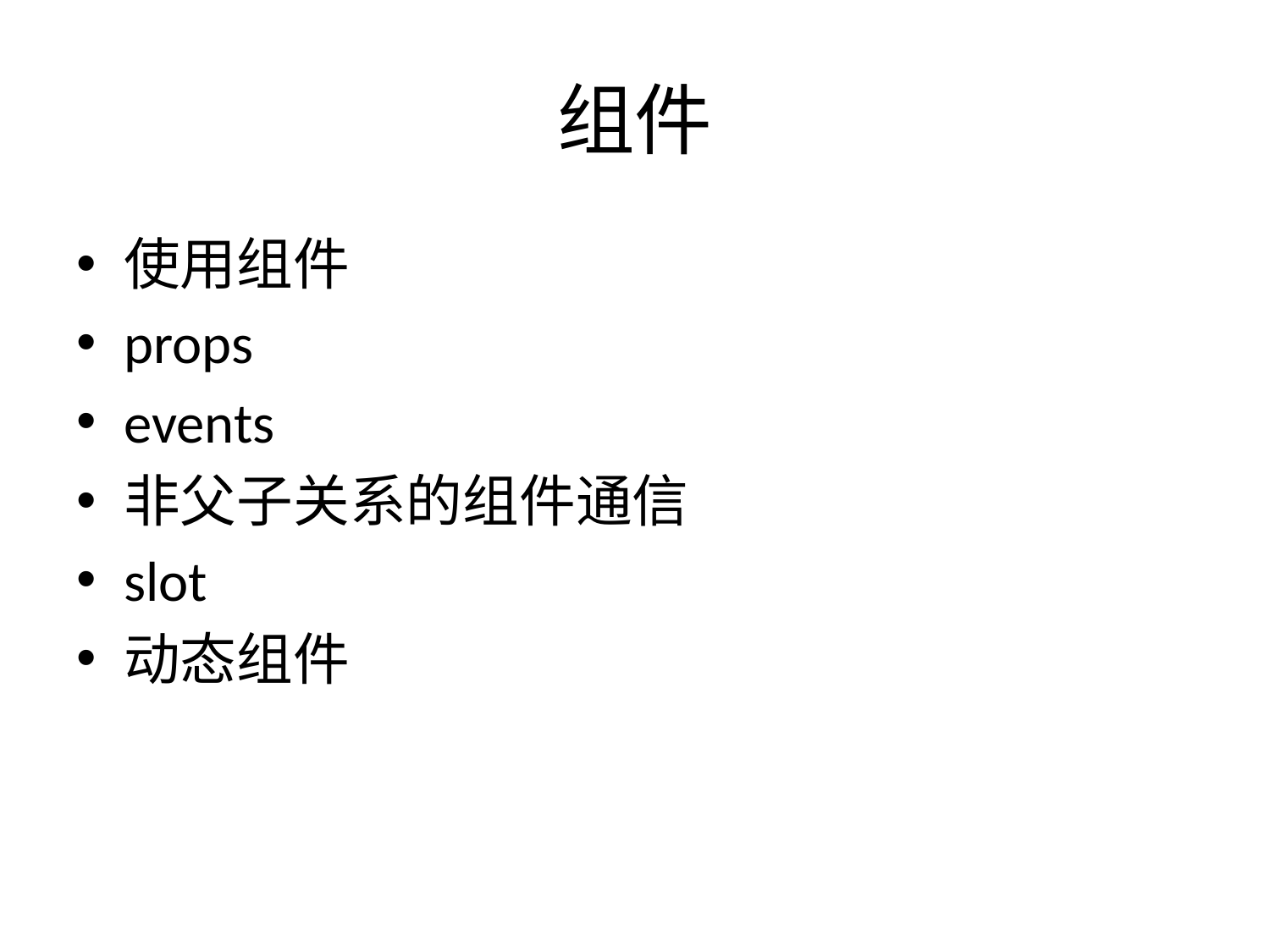

# 组件
使用组件
props
events
非父子关系的组件通信
slot
动态组件